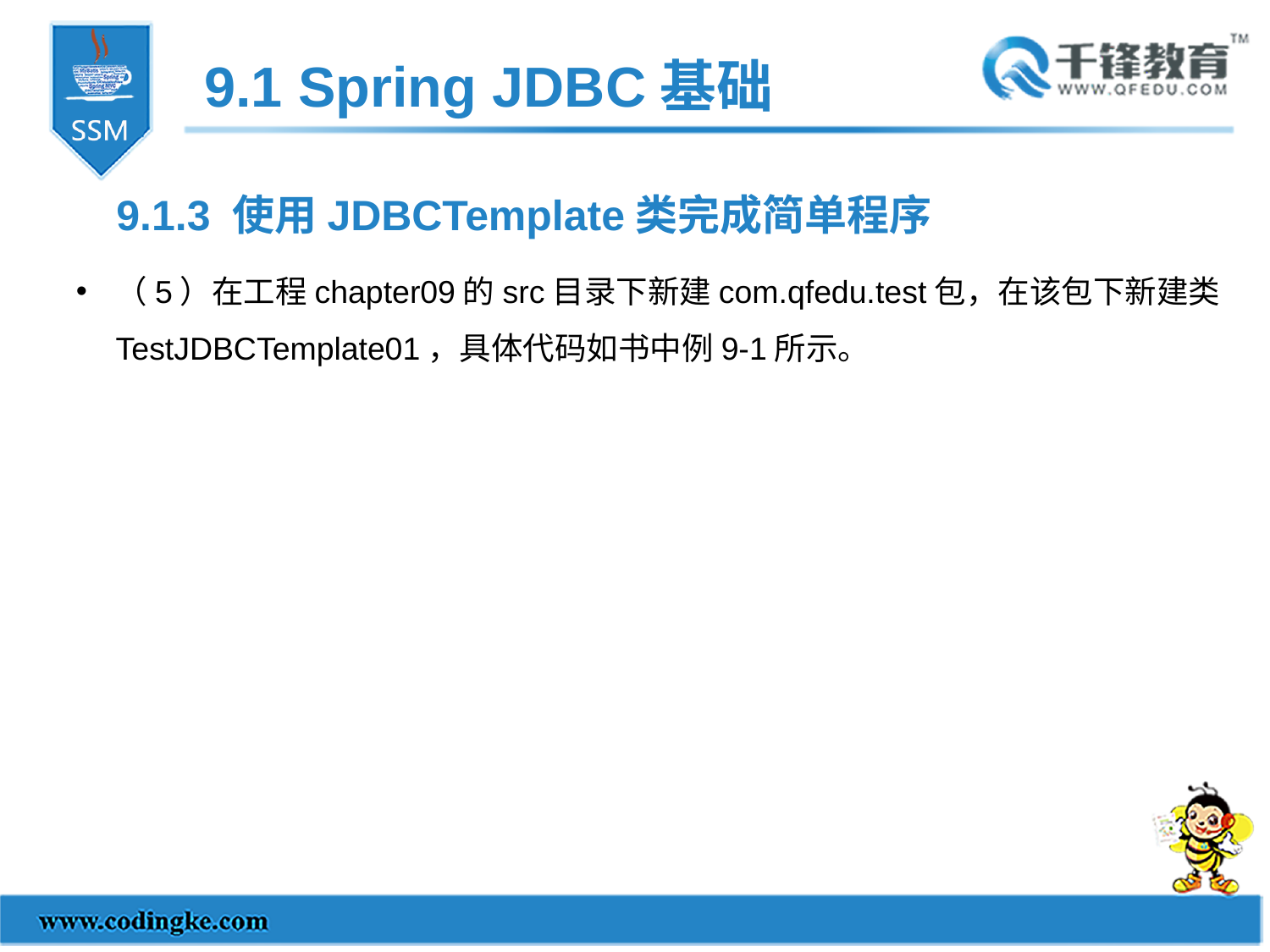

9.1 Spring JDBC基础
9.1.3 使用JDBCTemplate类完成简单程序
（5）在工程chapter09的src目录下新建com.qfedu.test包，在该包下新建类TestJDBCTemplate01，具体代码如书中例9-1所示。